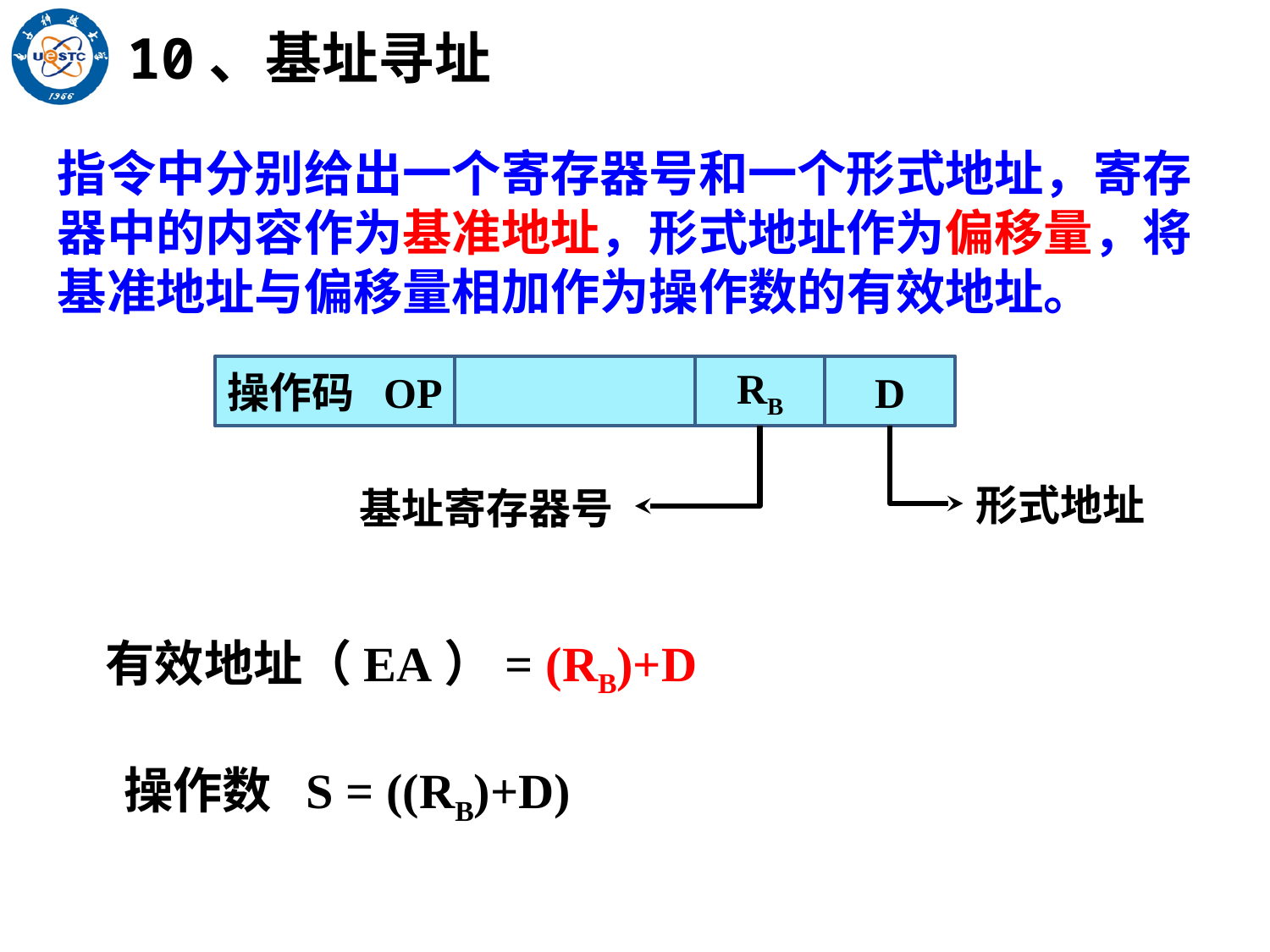

10、基址寻址
指令中分别给出一个寄存器号和一个形式地址，寄存器中的内容作为基准地址，形式地址作为偏移量，将基准地址与偏移量相加作为操作数的有效地址。
操作码  OP

RB
D
形式地址
基址寄存器号
有效地址（EA）= (RB)+D
操作数  S = ((RB)+D)